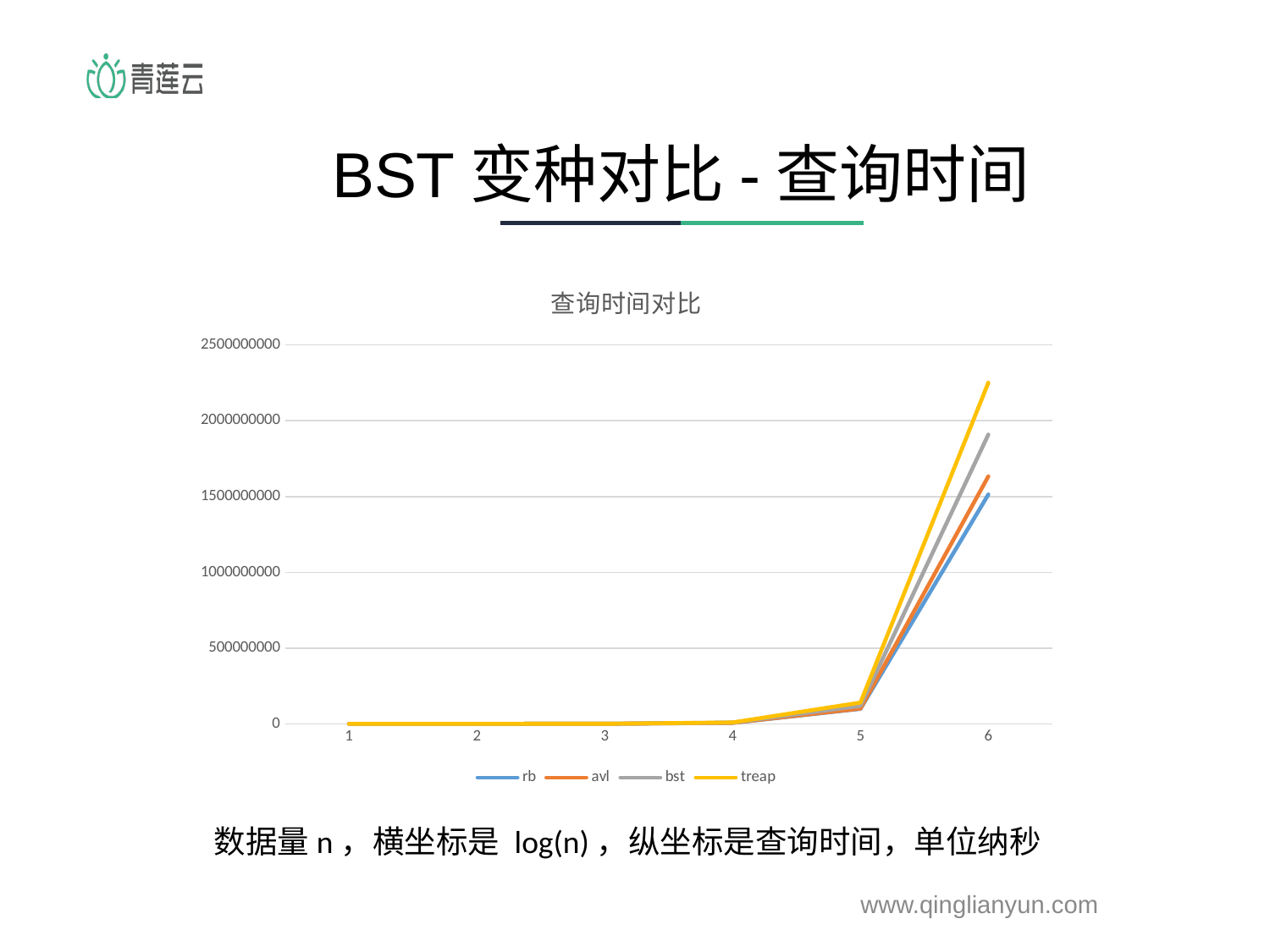

BST变种对比-查询时间

### Chart: 查询时间对比

| Category | rb | avl | bst | treap |
|---|---|---|---|---|
| 1 | 3060.4 | 3020.6 | 3840.8 | 4329.5 |
| 2 | 35033.5 | 36833.5 | 39825.6 | 42343.3 |
| 3 | 438179.1 | 430929.0 | 535539.7 | 536379.9 |
| 4 | 6577536.5 | 6753786.8 | 8288024.1 | 9098988.5 |
| 5 | 98890337.7 | 100836171.3 | 118951319.6 | 140261715.4 |
| 6 | 1513459330.9 | 1633437379.2 | 1908969193.1 | 2251414000.0 |
数据量n，横坐标是 log(n)，纵坐标是查询时间，单位纳秒